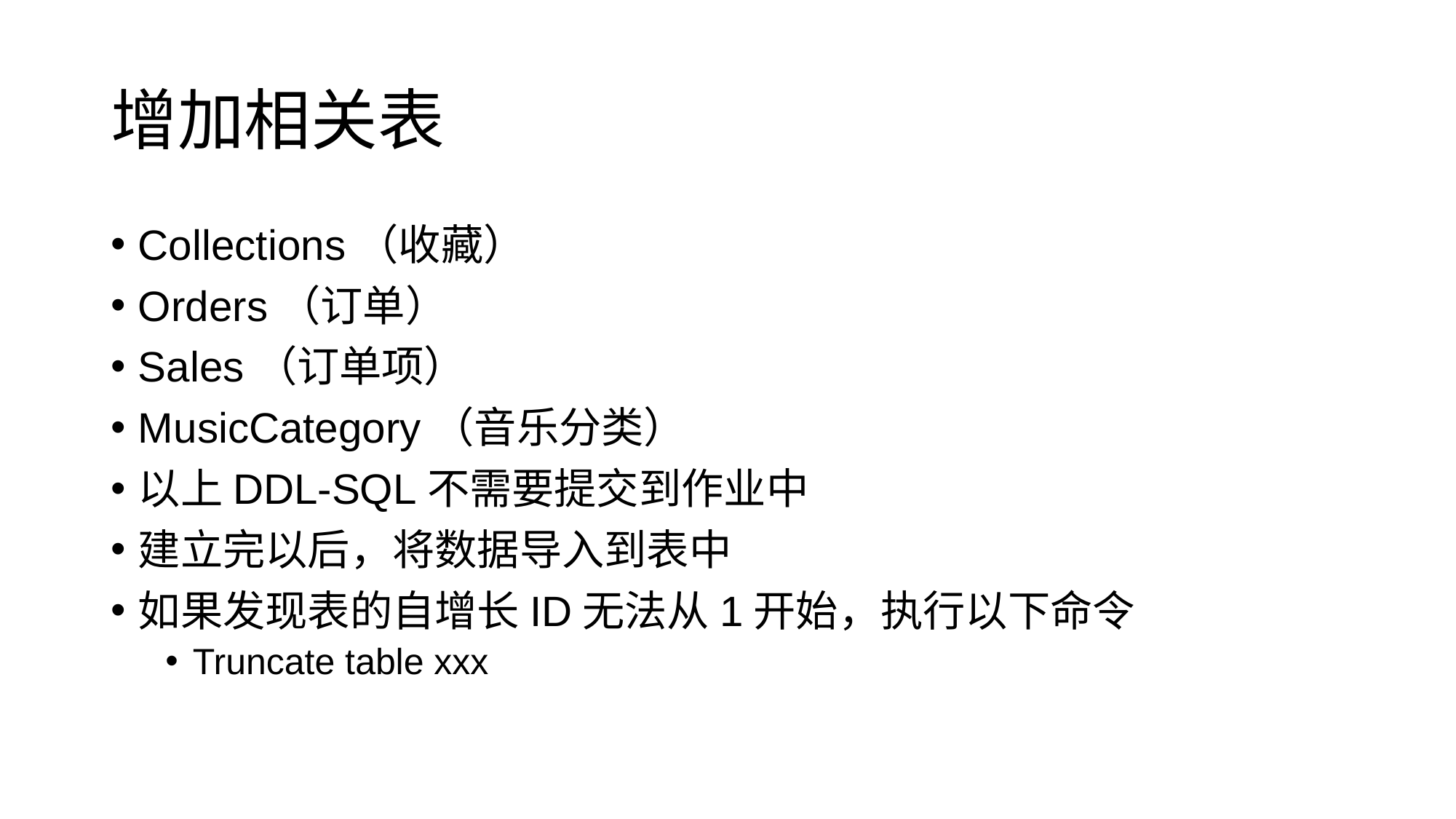

# 增加相关表
Collections（收藏）
Orders（订单）
Sales（订单项）
MusicCategory（音乐分类）
以上DDL-SQL不需要提交到作业中
建立完以后，将数据导入到表中
如果发现表的自增长ID无法从1开始，执行以下命令
Truncate table xxx